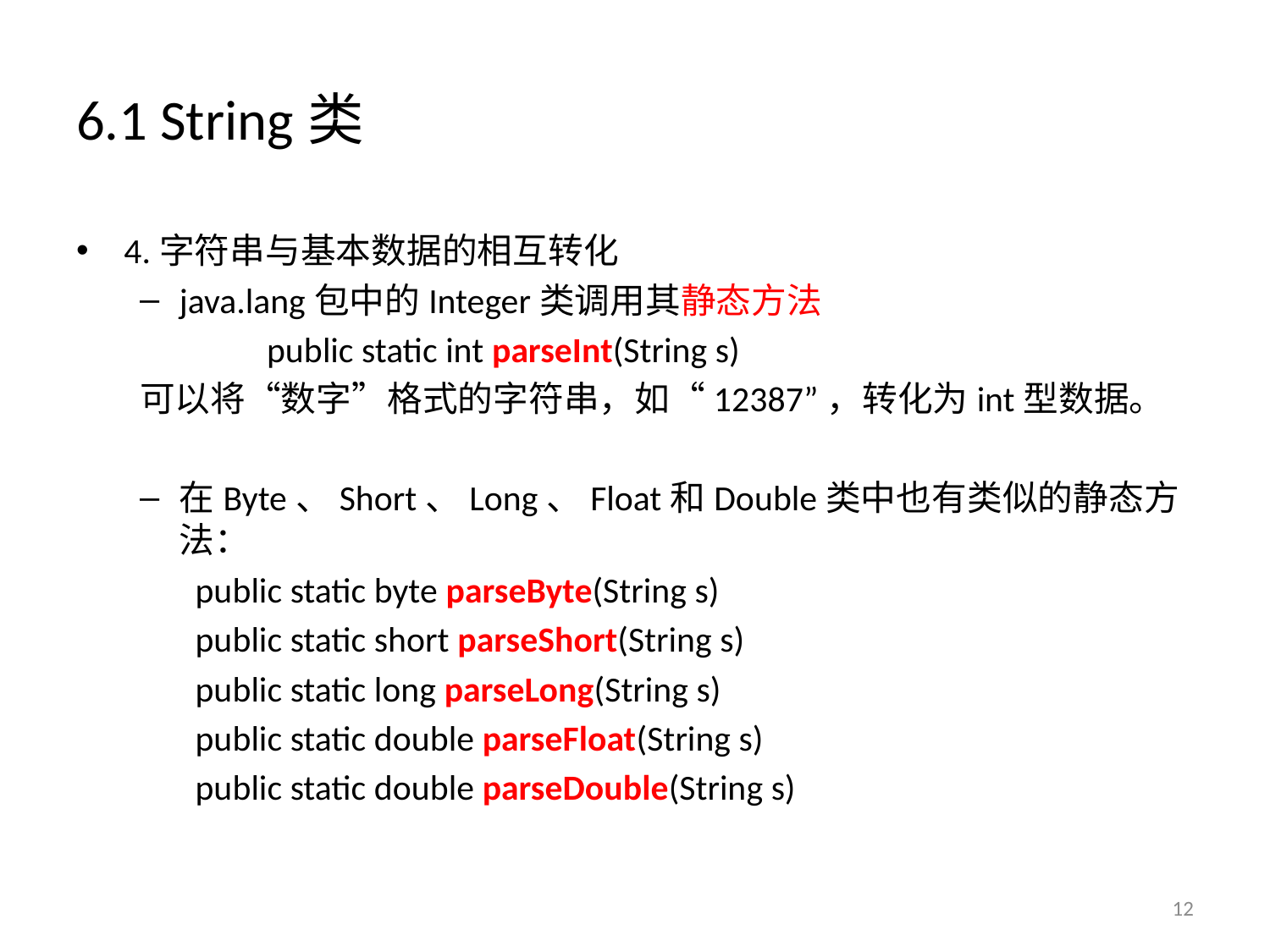

# 6.1 String类
4.字符串与基本数据的相互转化
java.lang包中的Integer类调用其静态方法
	public static int parseInt(String s)
可以将“数字”格式的字符串，如“12387”，转化为int型数据。

在Byte、Short、Long、Float和Double类中也有类似的静态方法：
public static byte parseByte(String s)
public static short parseShort(String s)
public static long parseLong(String s)
public static double parseFloat(String s)
public static double parseDouble(String s)
12